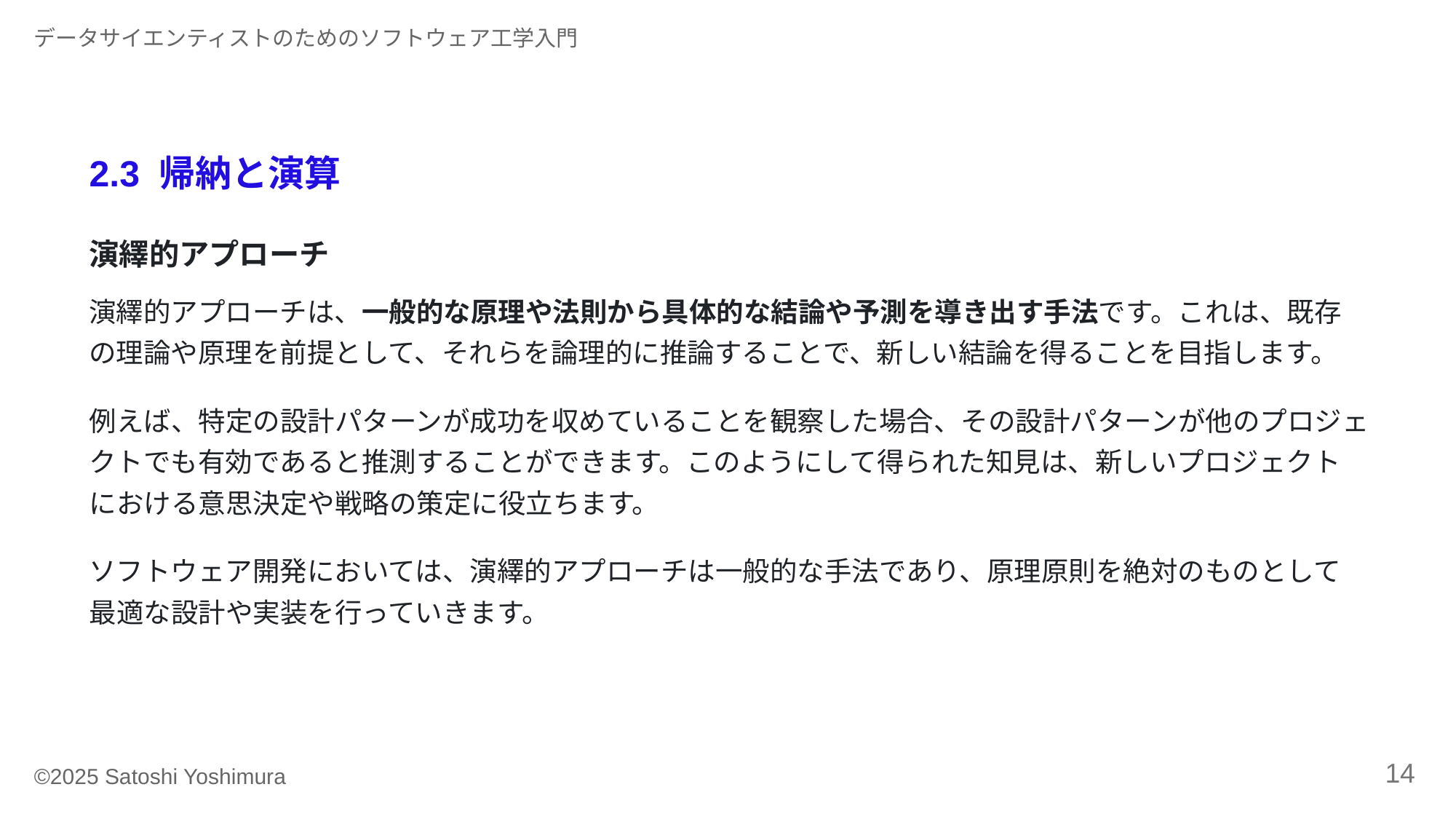

データサイエンティストのためのソフトウェア⼯学⼊⾨
2.3 帰納と演算
演繹的アプローチ
演繹的アプローチは、⼀般的な原理や法則から具体的な結論や予測を導き出す⼿法です。これは、既存
の理論や原理を前提として、それらを論理的に推論することで、新しい結論を得ることを⽬指します。
例えば、特定の設計パターンが成功を収めていることを観察した場合、その設計パターンが他のプロジェ
クトでも有効であると推測することができます。このようにして得られた知⾒は、新しいプロジェクト
における意思決定や戦略の策定に役⽴ちます。
ソフトウェア開発においては、演繹的アプローチは⼀般的な⼿法であり、原理原則を絶対のものとして
最適な設計や実装を⾏っていきます。
14
©2025 Satoshi Yoshimura